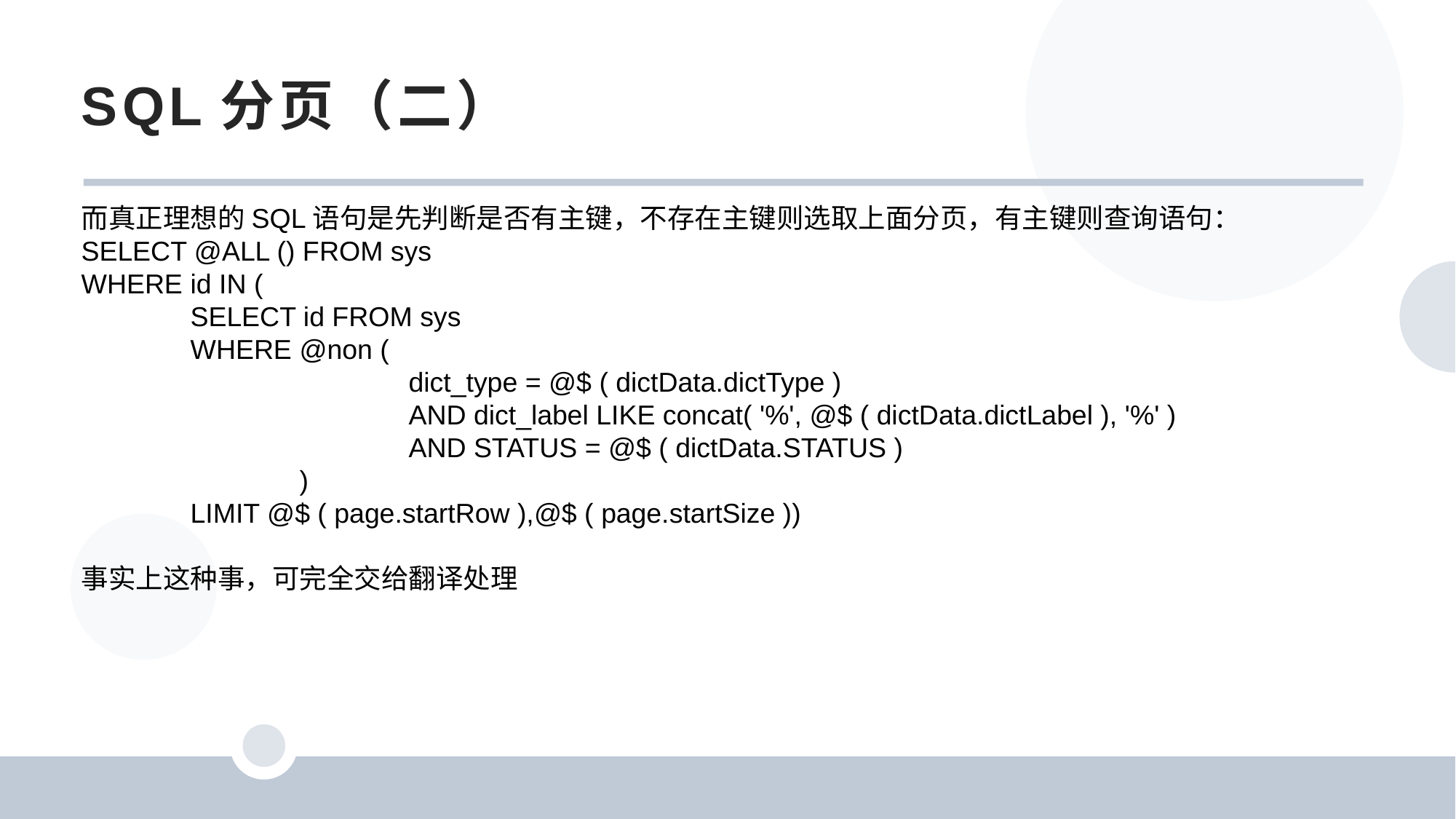

SQL分页（二）

而真正理想的SQL语句是先判断是否有主键，不存在主键则选取上面分页，有主键则查询语句：
SELECT @ALL () FROM sys
WHERE	id IN (
	SELECT id FROM sys
	WHERE	@non (
			dict_type = @$ ( dictData.dictType )
			AND dict_label LIKE concat( '%', @$ ( dictData.dictLabel ), '%' )
			AND STATUS = @$ ( dictData.STATUS )
		)
	LIMIT @$ ( page.startRow ),@$ ( page.startSize ))

事实上这种事，可完全交给翻译处理